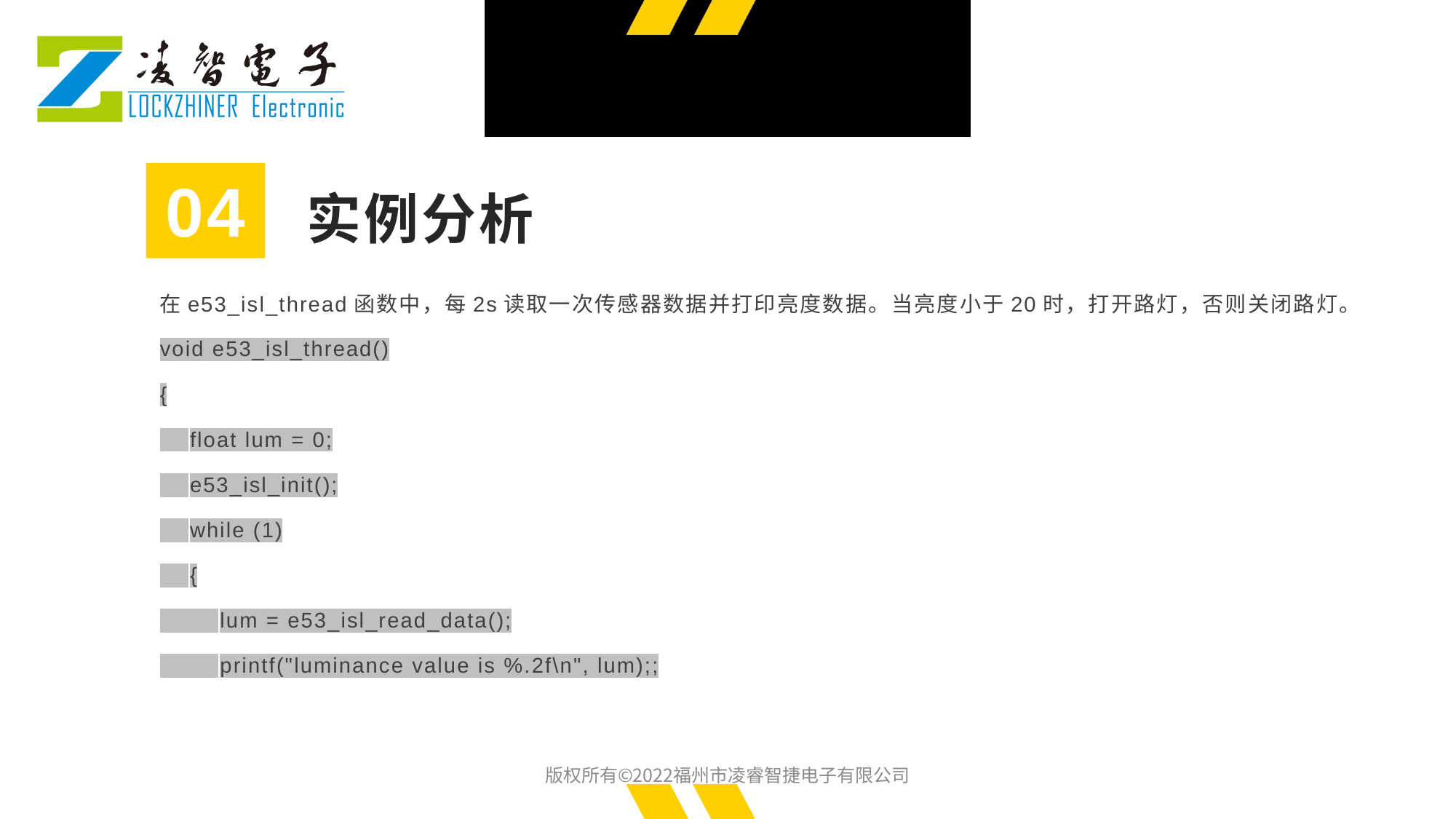

04
实例分析
在e53_isl_thread函数中，每2s读取一次传感器数据并打印亮度数据。当亮度小于20时，打开路灯，否则关闭路灯。
void e53_isl_thread()
{
    float lum = 0;
    e53_isl_init();
    while (1)
    {
        lum = e53_isl_read_data();
        printf("luminance value is %.2f\n", lum);;
版权所有©2022福州市凌睿智捷电子有限公司
12